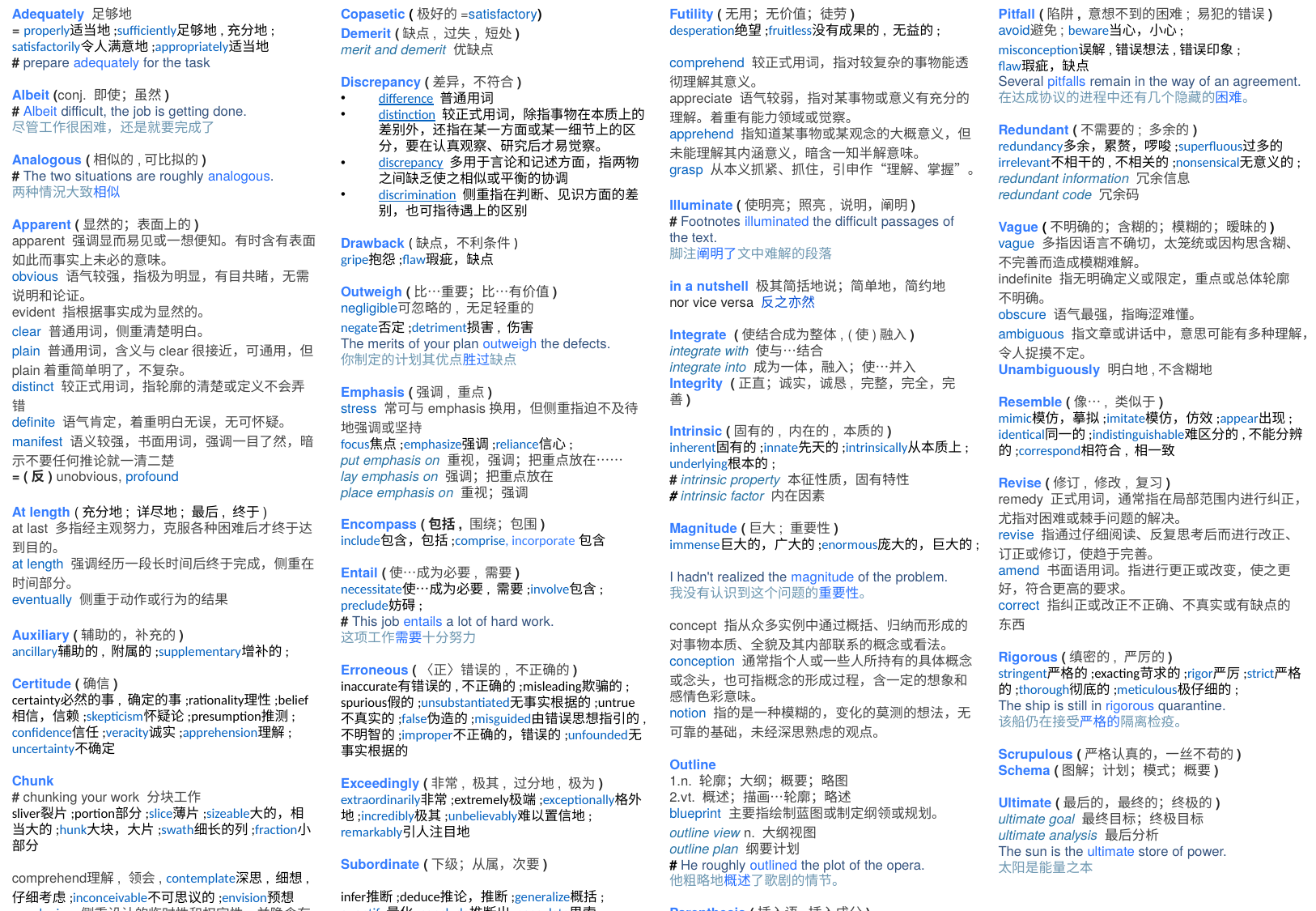

Futility (无用；无价值；徒劳)
desperation绝望;fruitless没有成果的, 无益的;

comprehend 较正式用词，指对较复杂的事物能透彻理解其意义。
appreciate 语气较弱，指对某事物或意义有充分的理解。着重有能力领域或觉察。
apprehend 指知道某事物或某观念的大概意义，但未能理解其内涵意义，暗含一知半解意味。
grasp 从本义抓紧、抓住，引申作“理解、掌握”。

Illuminate (使明亮；照亮, 说明，阐明)
# Footnotes illuminated the difficult passages of the text.
脚注阐明了文中难解的段落

in a nutshell 极其简括地说；简单地，简约地
nor vice versa 反之亦然

Integrate  (使结合成为整体, (使)融入)
integrate with 使与…结合
integrate into 成为一体，融入；使…并入
Integrity  (正直；诚实，诚恳, 完整，完全，完善)

Intrinsic (固有的, 内在的, 本质的)
inherent固有的;innate先天的;intrinsically从本质上;underlying根本的;
# intrinsic property 本征性质，固有特性
# intrinsic factor 内在因素

Magnitude (巨大; 重要性)
immense巨大的，广大的;enormous庞大的，巨大的;
I hadn't realized the magnitude of the problem.
我没有认识到这个问题的重要性。

concept 指从众多实例中通过概括、归纳而形成的对事物本质、全貌及其内部联系的概念或看法。
conception 通常指个人或一些人所持有的具体概念或念头，也可指概念的形成过程，含一定的想象和感情色彩意味。
notion 指的是一种模糊的，变化的莫测的想法，无可靠的基础，未经深思熟虑的观点。

Outline
n. 轮廓；大纲；概要；略图
vt. 概述；描画…轮廓；略述
blueprint 主要指绘制蓝图或制定纲领或规划。
outline view n. 大纲视图
outline plan 纲要计划
# He roughly outlined the plot of the opera.
他粗略地概述了歌剧的情节。

Parenthesis (插入语,插入成分)
in parenthesis 作为插入成分；插入的
Pitfall (陷阱, 意想不到的困难; 易犯的错误)
avoid避免; beware当心，小心;
misconception误解,错误想法,错误印象;
flaw瑕疵，缺点
Several pitfalls remain in the way of an agreement.
在达成协议的进程中还有几个隐藏的困难。

Redundant (不需要的; 多余的)
redundancy多余，累赘，啰唆;superfluous过多的
irrelevant不相干的,不相关的;nonsensical无意义的;
redundant information 冗余信息
redundant code 冗余码

Vague (不明确的；含糊的；模糊的；暧昧的)
vague 多指因语言不确切，太笼统或因构思含糊、不完善而造成模糊难解。
indefinite 指无明确定义或限定，重点或总体轮廓不明确。
obscure 语气最强，指晦涩难懂。
ambiguous 指文章或讲话中，意思可能有多种理解，令人捉摸不定。
Unambiguously 明白地,不含糊地

Resemble (像…, 类似于)
mimic模仿，摹拟;imitate模仿，仿效;appear出现;
identical同一的;indistinguishable难区分的,不能分辨的;correspond相符合, 相一致

Revise (修订, 修改, 复习)
remedy 正式用词，通常指在局部范围内进行纠正，尤指对困难或棘手问题的解决。
revise 指通过仔细阅读、反复思考后而进行改正、订正或修订，使趋于完善。
amend 书面语用词。指进行更正或改变，使之更好，符合更高的要求。
correct 指纠正或改正不正确、不真实或有缺点的东西

Rigorous (缜密的, 严厉的)
stringent严格的;exacting苛求的;rigor严厉;strict严格的;thorough彻底的;meticulous极仔细的;
The ship is still in rigorous quarantine.
该船仍在接受严格的隔离检疫。

Scrupulous (严格认真的，一丝不苟的)
Schema (图解；计划；模式；概要)

Ultimate (最后的，最终的；终极的)
ultimate goal 最终目标；终极目标
ultimate analysis 最后分析
The sun is the ultimate store of power.
太阳是能量之本

Copasetic (极好的=satisfactory)
Demerit (缺点, 过失, 短处)
merit and demerit 优缺点

Discrepancy (差异，不符合)
difference 普通用词
distinction 较正式用词，除指事物在本质上的差别外，还指在某一方面或某一细节上的区分，要在认真观察、研究后才易觉察。
discrepancy 多用于言论和记述方面，指两物之间缺乏使之相似或平衡的协调
discrimination 侧重指在判断、见识方面的差别，也可指待遇上的区别

Drawback (缺点，不利条件)
gripe抱怨;flaw瑕疵，缺点

Outweigh (比…重要；比…有价值)
negligible可忽略的, 无足轻重的
negate否定;detriment损害, 伤害
The merits of your plan outweigh the defects.
你制定的计划其优点胜过缺点

Emphasis (强调, 重点)
stress 常可与emphasis换用，但侧重指迫不及待地强调或坚持
focus焦点;emphasize强调;reliance信心;
put emphasis on 重视，强调；把重点放在……
lay emphasis on 强调；把重点放在
place emphasis on 重视；强调

Encompass (包括, 围绕；包围)
include包含，包括;comprise, incorporate包含

Entail (使…成为必要, 需要)
necessitate使…成为必要, 需要;involve包含;preclude妨碍;
# This job entails a lot of hard work.
这项工作需要十分努力

Erroneous (〈正〉错误的, 不正确的)
inaccurate有错误的,不正确的;misleading欺骗的;spurious假的;unsubstantiated无事实根据的;untrue不真实的;false伪造的;misguided由错误思想指引的,不明智的;improper不正确的，错误的;unfounded无事实根据的

Exceedingly (非常, 极其, 过分地, 极为)
extraordinarily非常;extremely极端;exceptionally格外地;incredibly极其;unbelievably难以置信地;remarkably引人注目地

Subordinate (下级；从属，次要)

infer推断;deduce推论，推断;generalize概括;quantify量化;conclude推断出;speculate思索;presume假定;
Adequately 足够地
= properly适当地;sufficiently足够地,充分地; satisfactorily令人满意地;appropriately适当地
# prepare adequately for the task

Albeit (conj. 即使；虽然)
# Albeit difficult, the job is getting done.
尽管工作很困难，还是就要完成了

Analogous (相似的,可比拟的)
# The two situations are roughly analogous.
两种情況大致相似

Apparent (显然的；表面上的)
apparent 强调显而易见或一想便知。有时含有表面如此而事实上未必的意味。
obvious 语气较强，指极为明显，有目共睹，无需说明和论证。
evident 指根据事实成为显然的。
clear 普通用词，侧重清楚明白。
plain 普通用词，含义与clear很接近，可通用，但plain着重简单明了，不复杂。
distinct 较正式用词，指轮廓的清楚或定义不会弄错
definite 语气肯定，着重明白无误，无可怀疑。
manifest 语义较强，书面用词，强调一目了然，暗示不要任何推论就一清二楚
= (反) unobvious, profound

At length (充分地; 详尽地; 最后, 终于)
at last 多指经主观努力，克服各种困难后才终于达到目的。
at length 强调经历一段长时间后终于完成，侧重在时间部分。
eventually 侧重于动作或行为的结果

Auxiliary (辅助的，补充的)
ancillary辅助的, 附属的;supplementary增补的;

Certitude (确信)
certainty必然的事, 确定的事;rationality理性;belief相信，信赖;skepticism怀疑论;presumption推测;confidence信任;veracity诚实;apprehension理解;uncertainty不确定

Chunk
# chunking your work 分块工作
sliver裂片;portion部分;slice薄片;sizeable大的，相当大的;hunk大块，大片;swath细长的列;fraction小部分

comprehend理解, 领会, contemplate深思, 细想, 仔细考虑;inconceivable不可思议的;envision预想
devise 侧重设计的临时性和权宜性，并隐含有更多的设想可用。
conceive 强调在制定计划之前的先有设想构
formulate 与conceive相反，指在devise之后的具体设计活动。